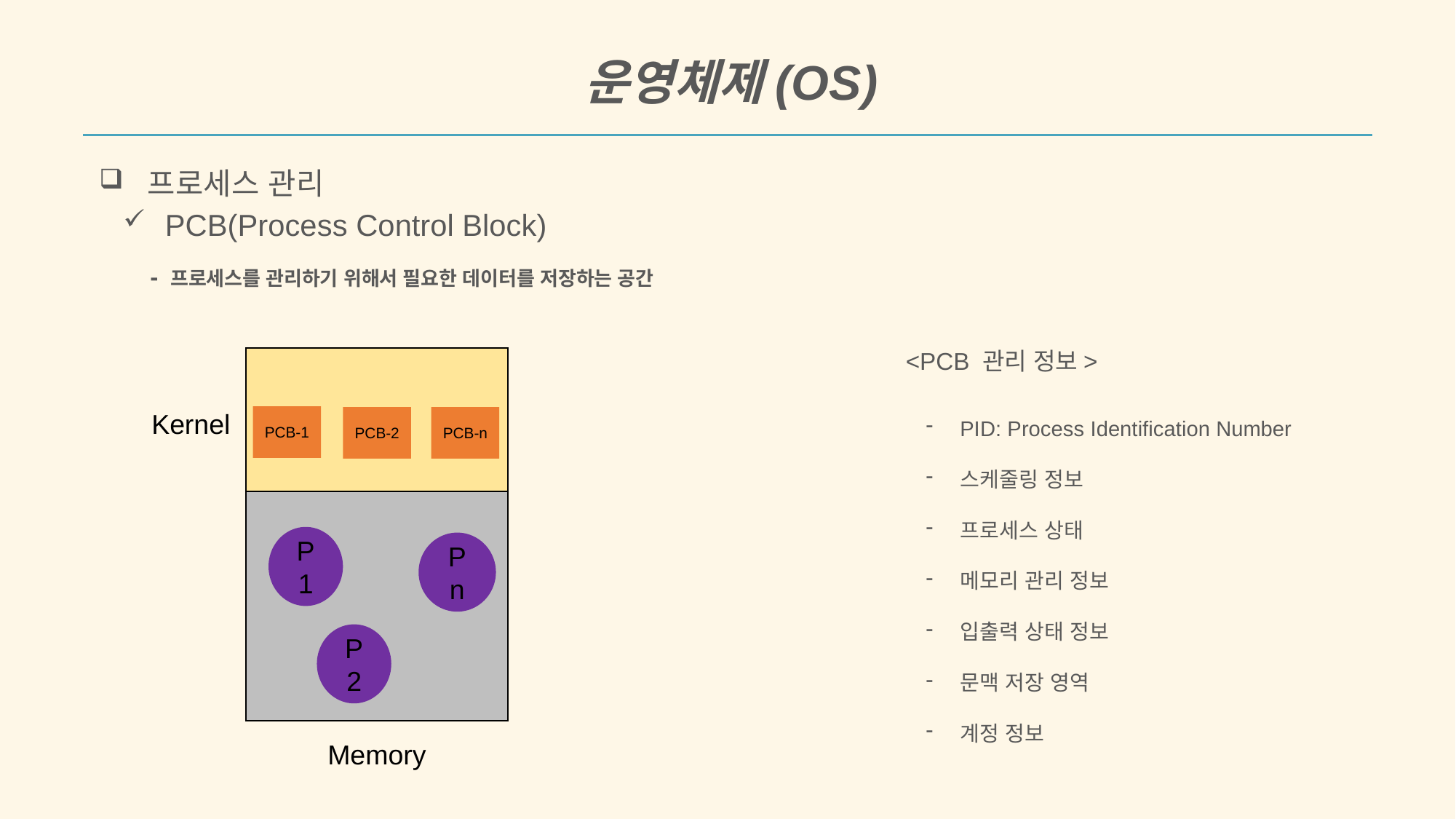

운영체제(OS)
 프로세스 관리
 PCB(Process Control Block)
- 프로세스를 관리하기 위해서 필요한 데이터를 저장하는 공간

<PCB 관리 정보>

PID: Process Identification Number
스케줄링 정보
프로세스 상태
메모리 관리 정보
입출력 상태 정보
문맥 저장 영역
계정 정보
Kernel
PCB-1
PCB-2
PCB-n
P1
Pn
P2
Memory